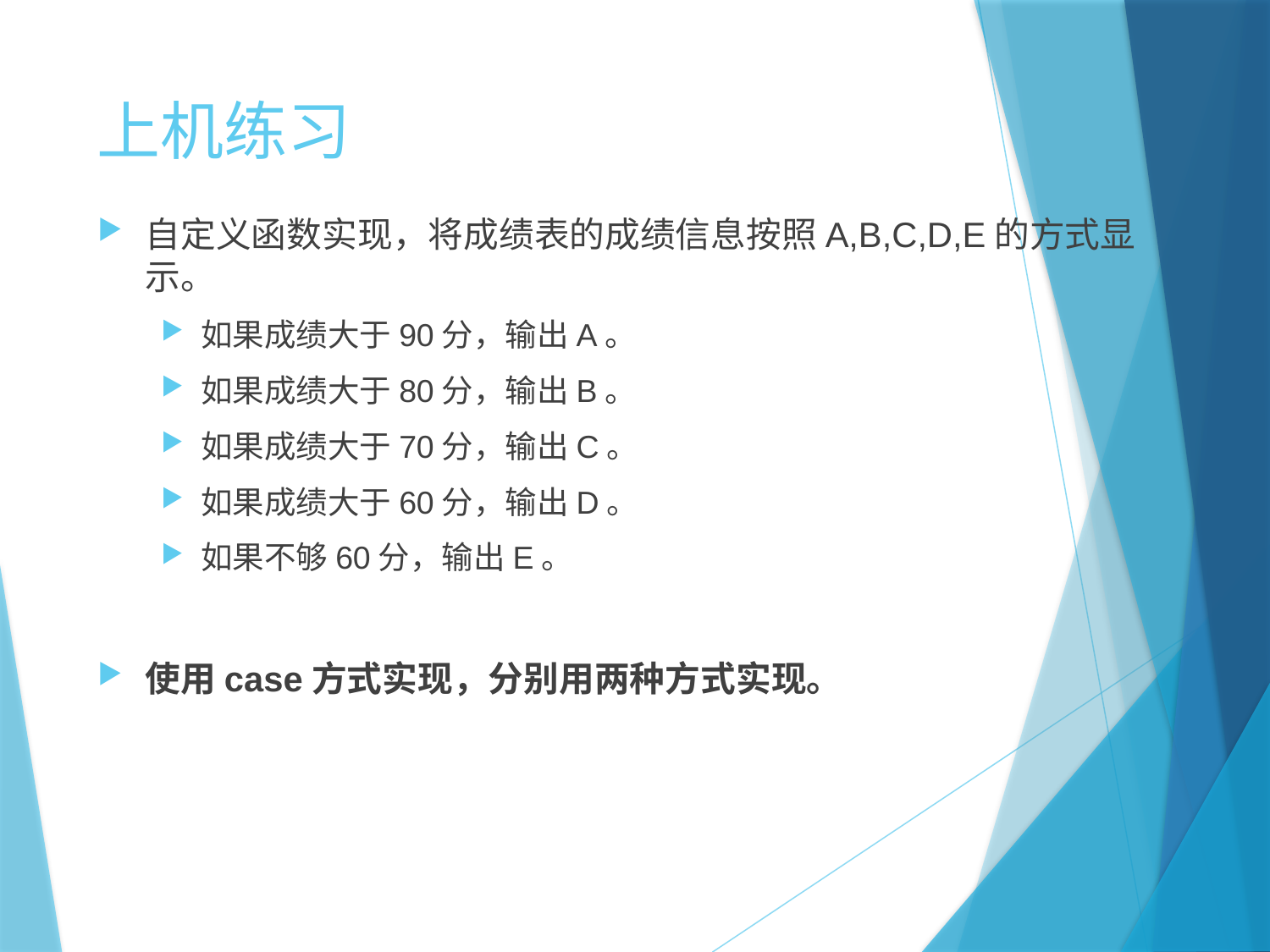

# 上机练习
自定义函数实现，将成绩表的成绩信息按照A,B,C,D,E的方式显示。
如果成绩大于90分，输出A。
如果成绩大于80分，输出B。
如果成绩大于70分，输出C。
如果成绩大于60分，输出D。
如果不够60分，输出E。

使用case方式实现，分别用两种方式实现。